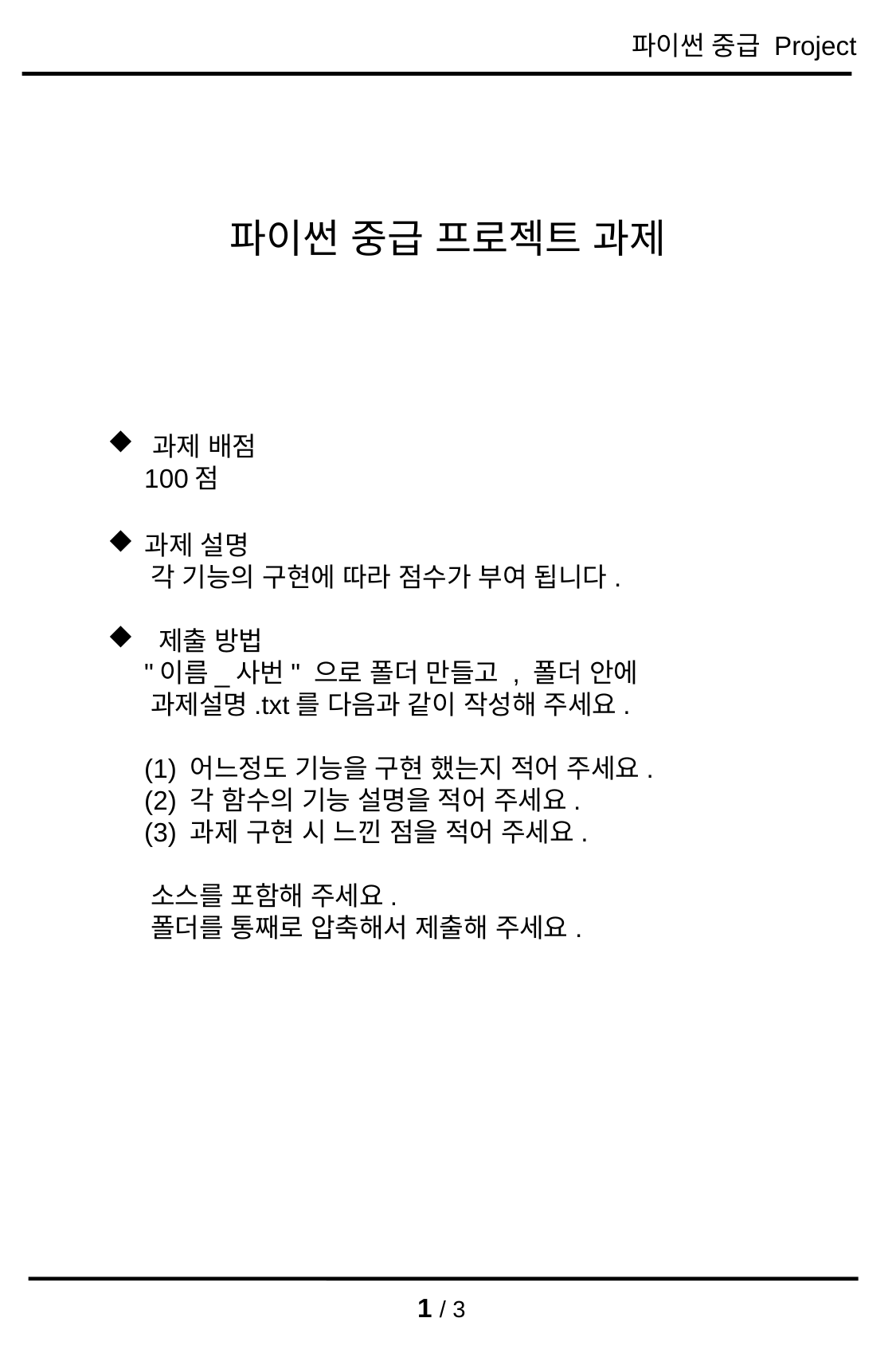

파이썬 중급 프로젝트 과제

과제 배점
     100점

과제 설명
     각 기능의 구현에 따라 점수가 부여 됩니다.

 제출 방법
     "이름_사번" 으로 폴더 만들고 , 폴더 안에
     과제설명.txt를 다음과 같이 작성해 주세요.

     (1) 어느정도 기능을 구현 했는지 적어 주세요.
     (2) 각 함수의 기능 설명을 적어 주세요.
     (3) 과제 구현 시 느낀 점을 적어 주세요.

     소스를 포함해 주세요.
     폴더를 통째로 압축해서 제출해 주세요.